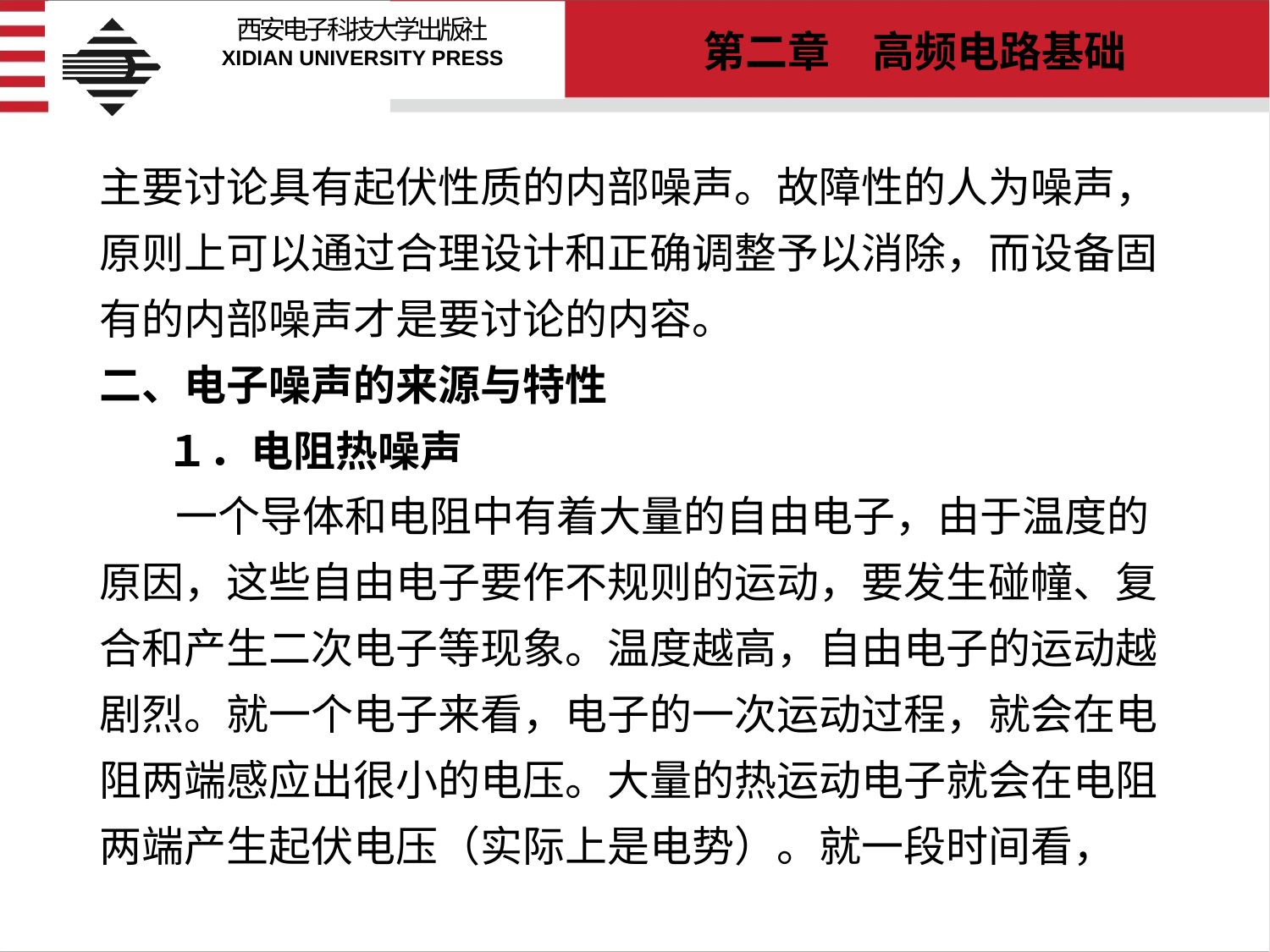

# 主要讨论具有起伏性质的内部噪声。故障性的人为噪声，原则上可以通过合理设计和正确调整予以消除，而设备固有的内部噪声才是要讨论的内容。 二、电子噪声的来源与特性 １．电阻热噪声 一个导体和电阻中有着大量的自由电子，由于温度的原因，这些自由电子要作不规则的运动，要发生碰幢、复合和产生二次电子等现象。温度越高，自由电子的运动越剧烈。就一个电子来看，电子的一次运动过程，就会在电阻两端感应出很小的电压。大量的热运动电子就会在电阻两端产生起伏电压（实际上是电势）。就一段时间看，